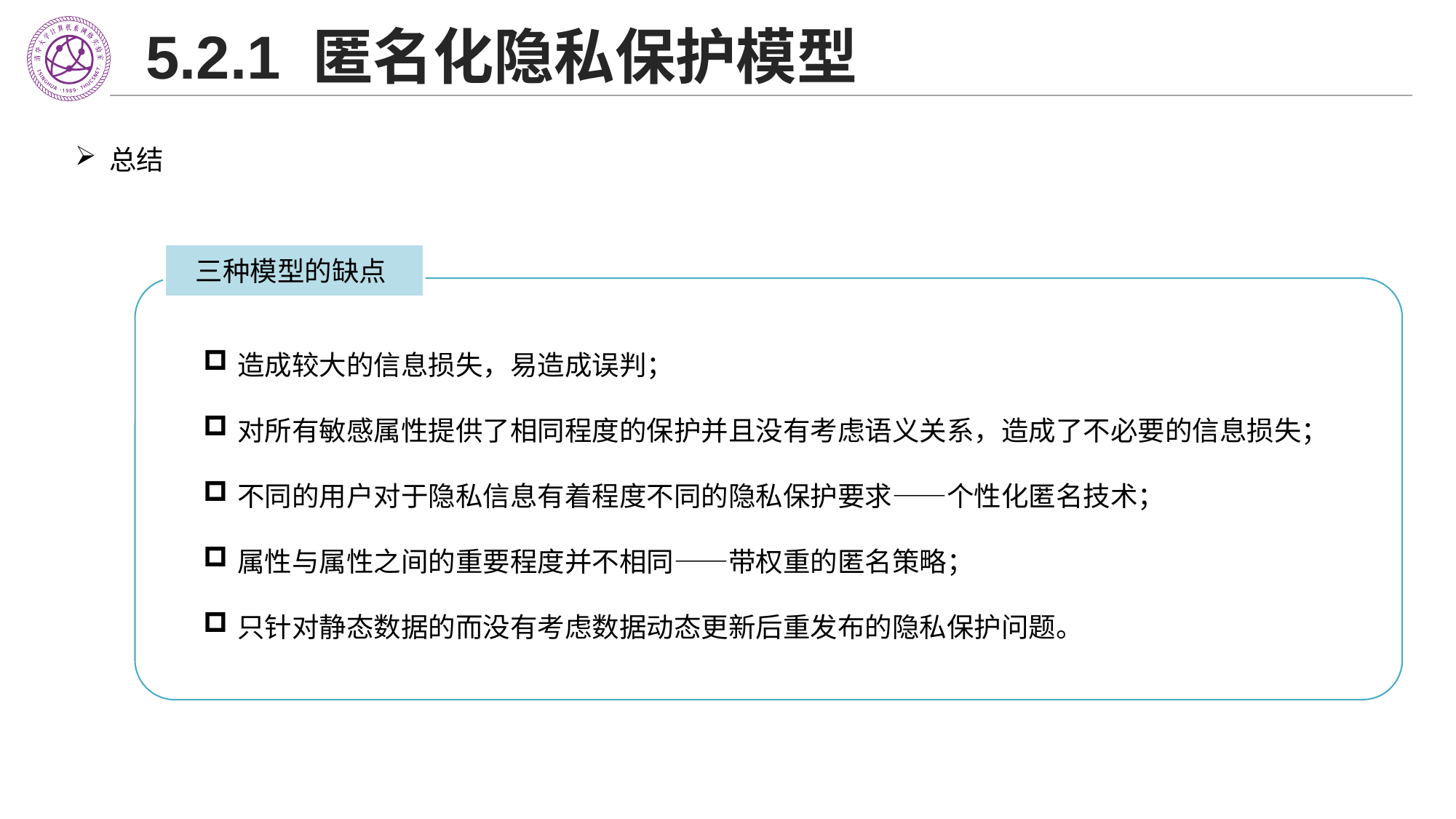

# 5.2.1 匿名化隐私保护模型
总结
三种模型的缺点

造成较大的信息损失，易造成误判；

对所有敏感属性提供了相同程度的保护并且没有考虑语义关系，造成了不必要的信息损失；

不同的用户对于隐私信息有着程度不同的隐私保护要求——个性化匿名技术；

属性与属性之间的重要程度并不相同——带权重的匿名策略；

只针对静态数据的而没有考虑数据动态更新后重发布的隐私保护问题。